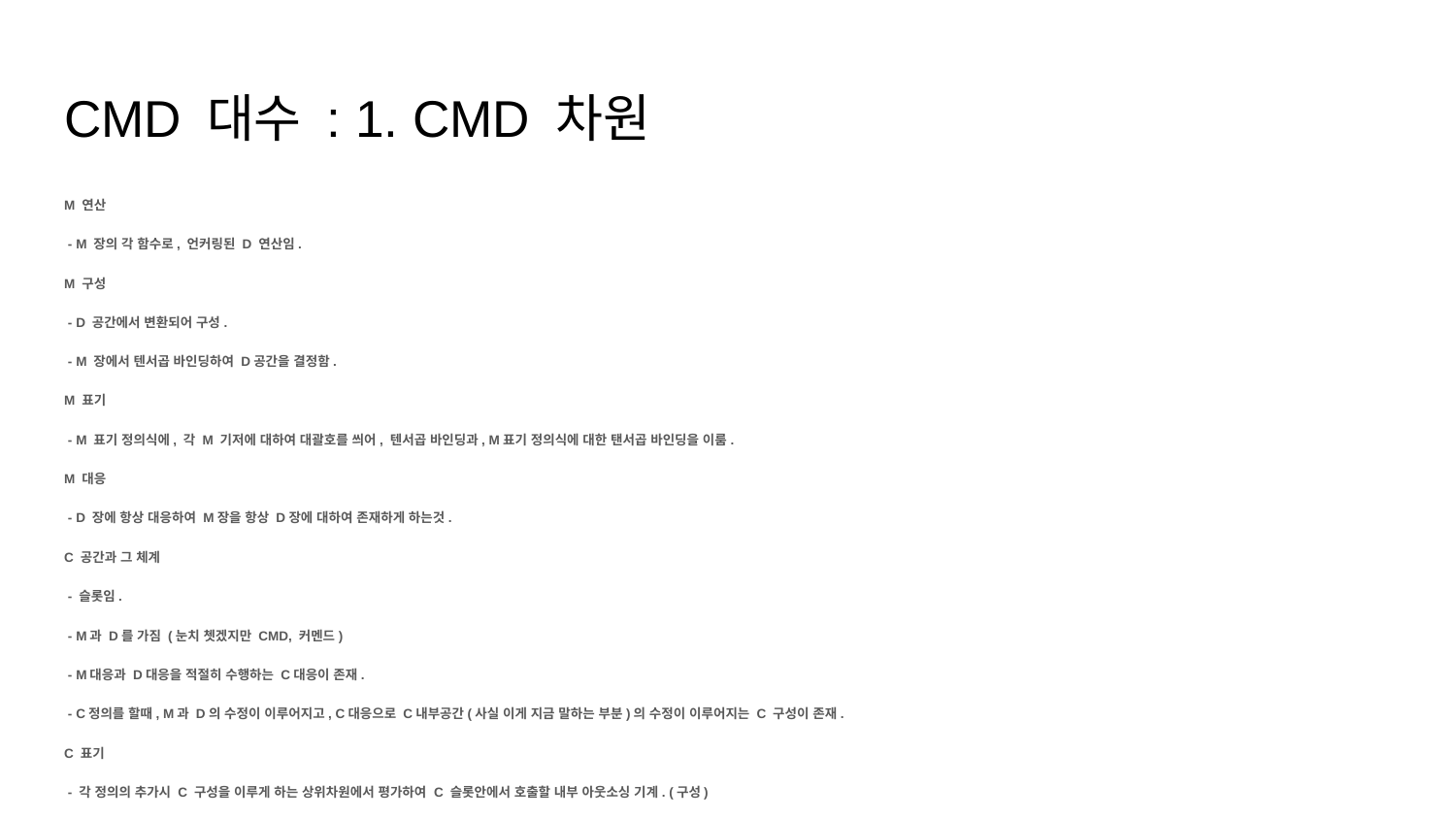

# CMD 대수 : 1. CMD 차원
M 연산
 - M 장의 각 함수로, 언커링된 D 연산임.
M 구성
 - D 공간에서 변환되어 구성.
 - M 장에서 텐서곱 바인딩하여 D공간을 결정함.
M 표기
 - M 표기 정의식에, 각 M 기저에 대하여 대괄호를 씌어, 텐서곱 바인딩과, M표기 정의식에 대한 탠서곱 바인딩을 이룸.
M 대응
 - D 장에 항상 대응하여 M장을 항상 D장에 대하여 존재하게 하는것.
C 공간과 그 체계
 - 슬롯임.
 - M과 D를 가짐 (눈치 쳇겠지만 CMD, 커멘드)
 - M대응과 D대응을 적절히 수행하는 C대응이 존재.
 - C정의를 할때, M과 D의 수정이 이루어지고, C대응으로 C내부공간(사실 이게 지금 말하는 부분)의 수정이 이루어지는 C 구성이 존재.
C 표기
 - 각 정의의 추가시 C 구성을 이루게 하는 상위차원에서 평가하여 C 슬롯안에서 호출할 내부 아웃소싱 기계. (구성)